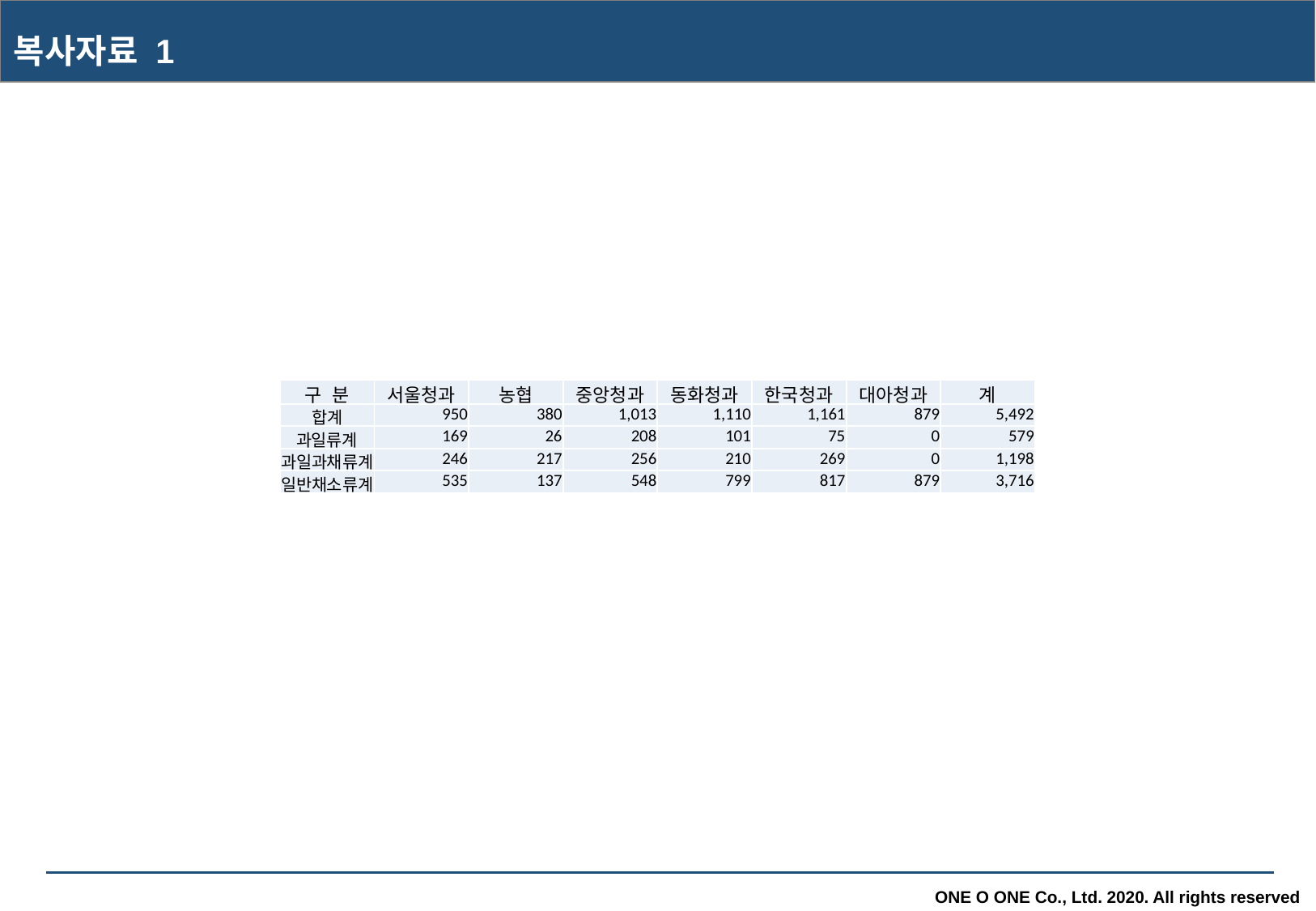

복사자료 1
| 구 분 | 서울청과 | 농협 | 중앙청과 | 동화청과 | 한국청과 | 대아청과 | 계 |
| --- | --- | --- | --- | --- | --- | --- | --- |
| 합계 | 950 | 380 | 1,013 | 1,110 | 1,161 | 879 | 5,492 |
| 과일류계 | 169 | 26 | 208 | 101 | 75 | 0 | 579 |
| 과일과채류계 | 246 | 217 | 256 | 210 | 269 | 0 | 1,198 |
| 일반채소류계 | 535 | 137 | 548 | 799 | 817 | 879 | 3,716 |